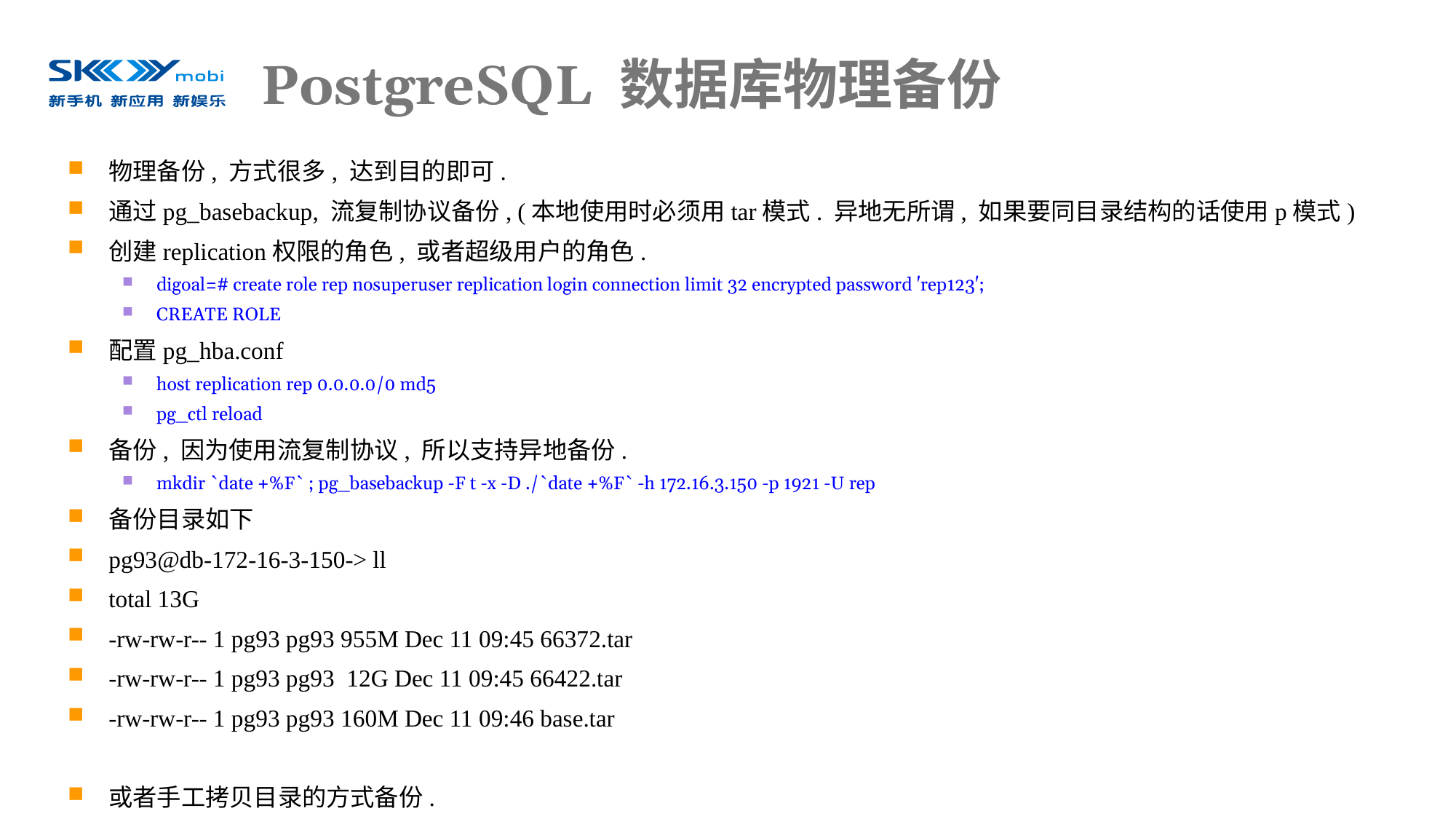

# PostgreSQL 数据库物理备份
物理备份, 方式很多, 达到目的即可.
通过pg_basebackup, 流复制协议备份, (本地使用时必须用tar模式. 异地无所谓, 如果要同目录结构的话使用p模式)
创建replication权限的角色, 或者超级用户的角色.
digoal=# create role rep nosuperuser replication login connection limit 32 encrypted password 'rep123';
CREATE ROLE
配置pg_hba.conf
host replication rep 0.0.0.0/0 md5
pg_ctl reload
备份, 因为使用流复制协议, 所以支持异地备份.
mkdir `date +%F` ; pg_basebackup -F t -x -D ./`date +%F` -h 172.16.3.150 -p 1921 -U rep
备份目录如下
pg93@db-172-16-3-150-> ll
total 13G
-rw-rw-r-- 1 pg93 pg93 955M Dec 11 09:45 66372.tar
-rw-rw-r-- 1 pg93 pg93  12G Dec 11 09:45 66422.tar
-rw-rw-r-- 1 pg93 pg93 160M Dec 11 09:46 base.tar

或者手工拷贝目录的方式备份.